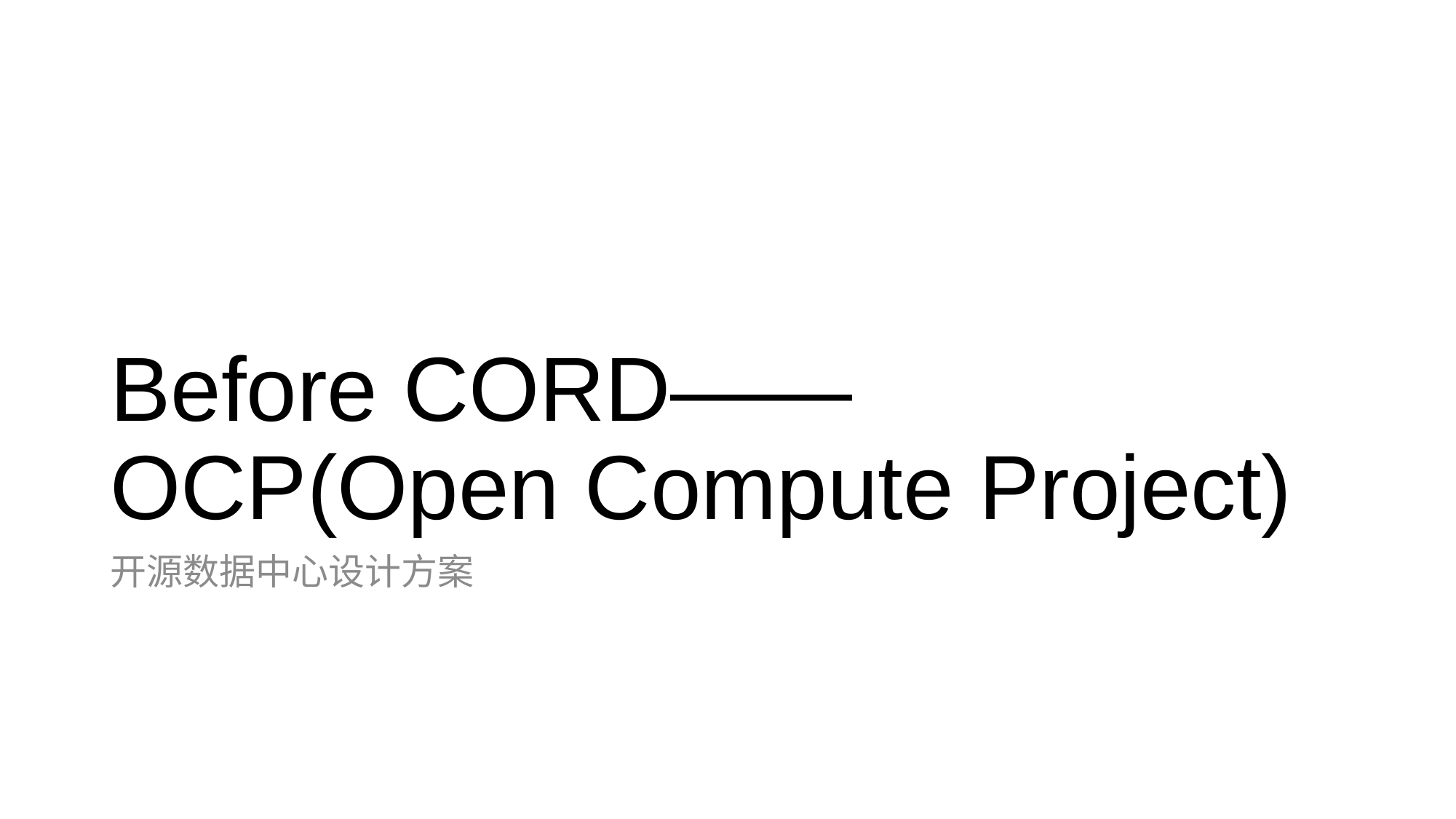

# Before CORD—— OCP(Open Compute Project)
开源数据中心设计方案